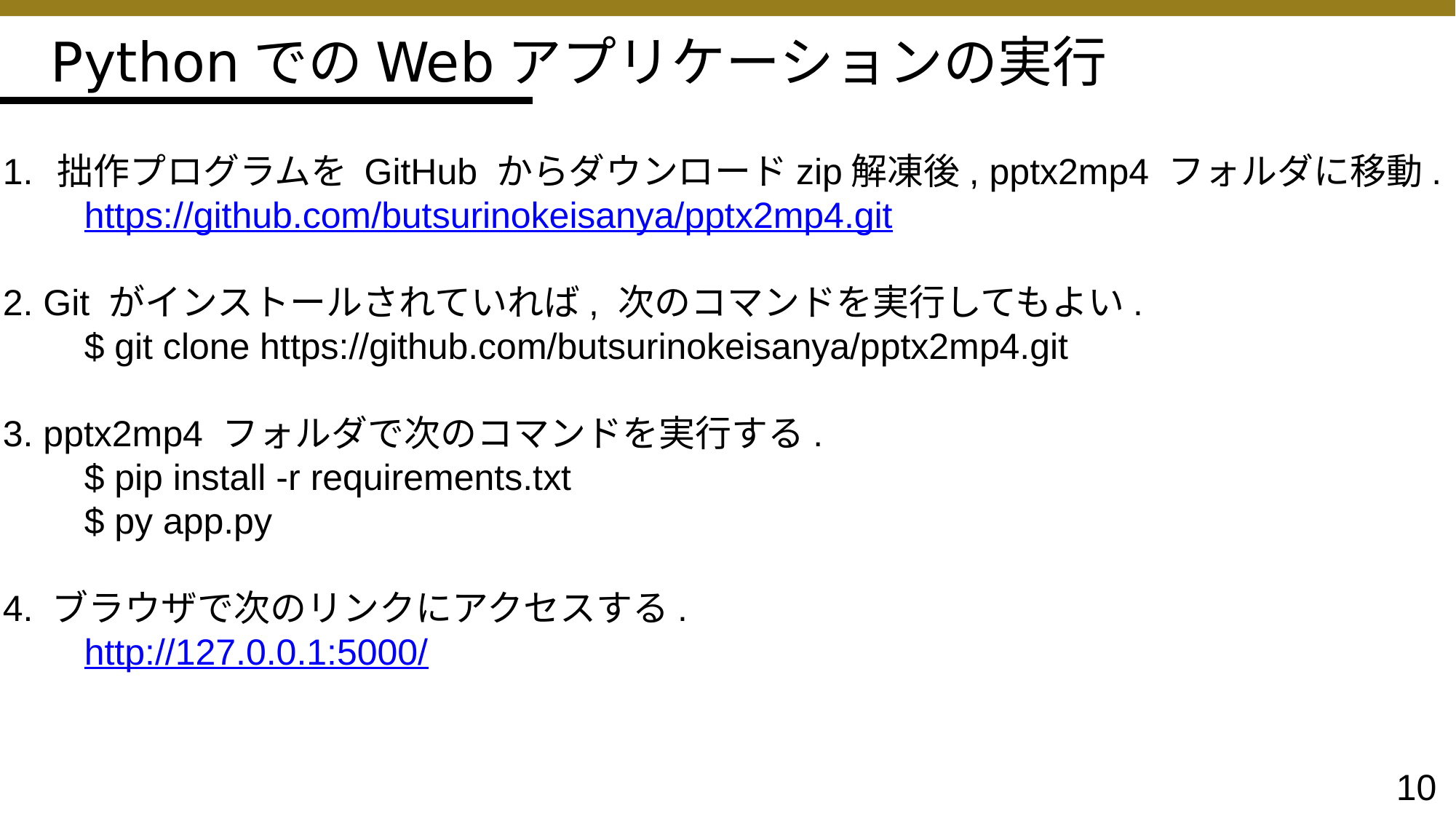

# PythonでのWebアプリケーションの実行
拙作プログラムを GitHub からダウンロードzip解凍後, pptx2mp4 フォルダに移動.
　　https://github.com/butsurinokeisanya/pptx2mp4.git

2. Git がインストールされていれば, 次のコマンドを実行してもよい.
　　$ git clone https://github.com/butsurinokeisanya/pptx2mp4.git

3. pptx2mp4 フォルダで次のコマンドを実行する.
　　$ pip install -r requirements.txt
　　$ py app.py

4. ブラウザで次のリンクにアクセスする.
　　http://127.0.0.1:5000/